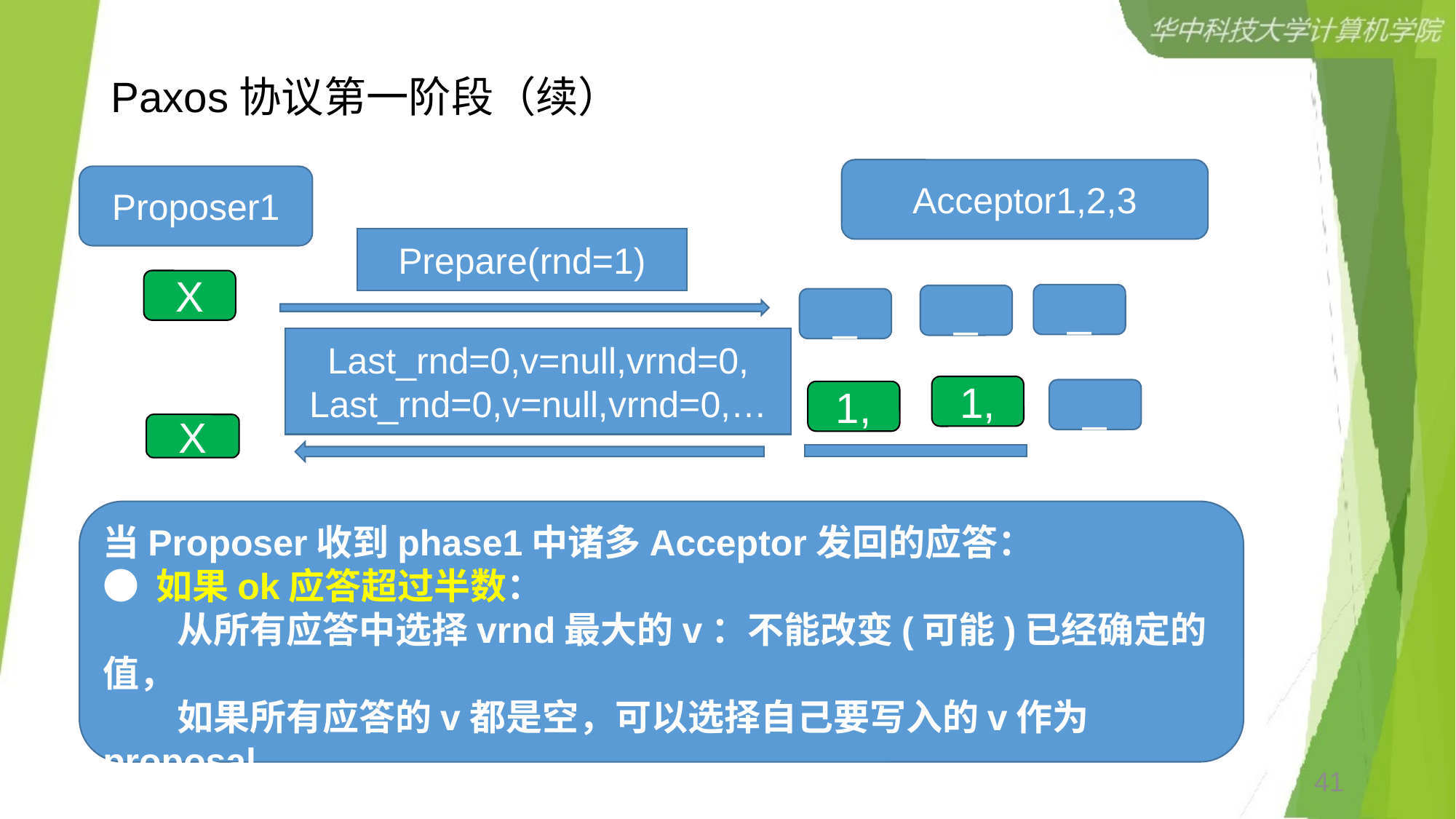

# Paxos协议第一阶段（续）
Acceptor1,2,3
Proposer1
Prepare(rnd=1)
X
_
_
_

Last_rnd=0,v=null,vrnd=0,
Last_rnd=0,v=null,vrnd=0,…
1,
_
1,
X

当Proposer收到phase1中诸多Acceptor发回的应答：
● 如果ok应答超过半数：
        从所有应答中选择vrnd最大的v：不能改变(可能)已经确定的值，
        如果所有应答的v都是空，可以选择自己要写入的v作为proposal。
● 如果ok应答不够多数派，重新获取更大的rnd，发出Prepare请求。
41